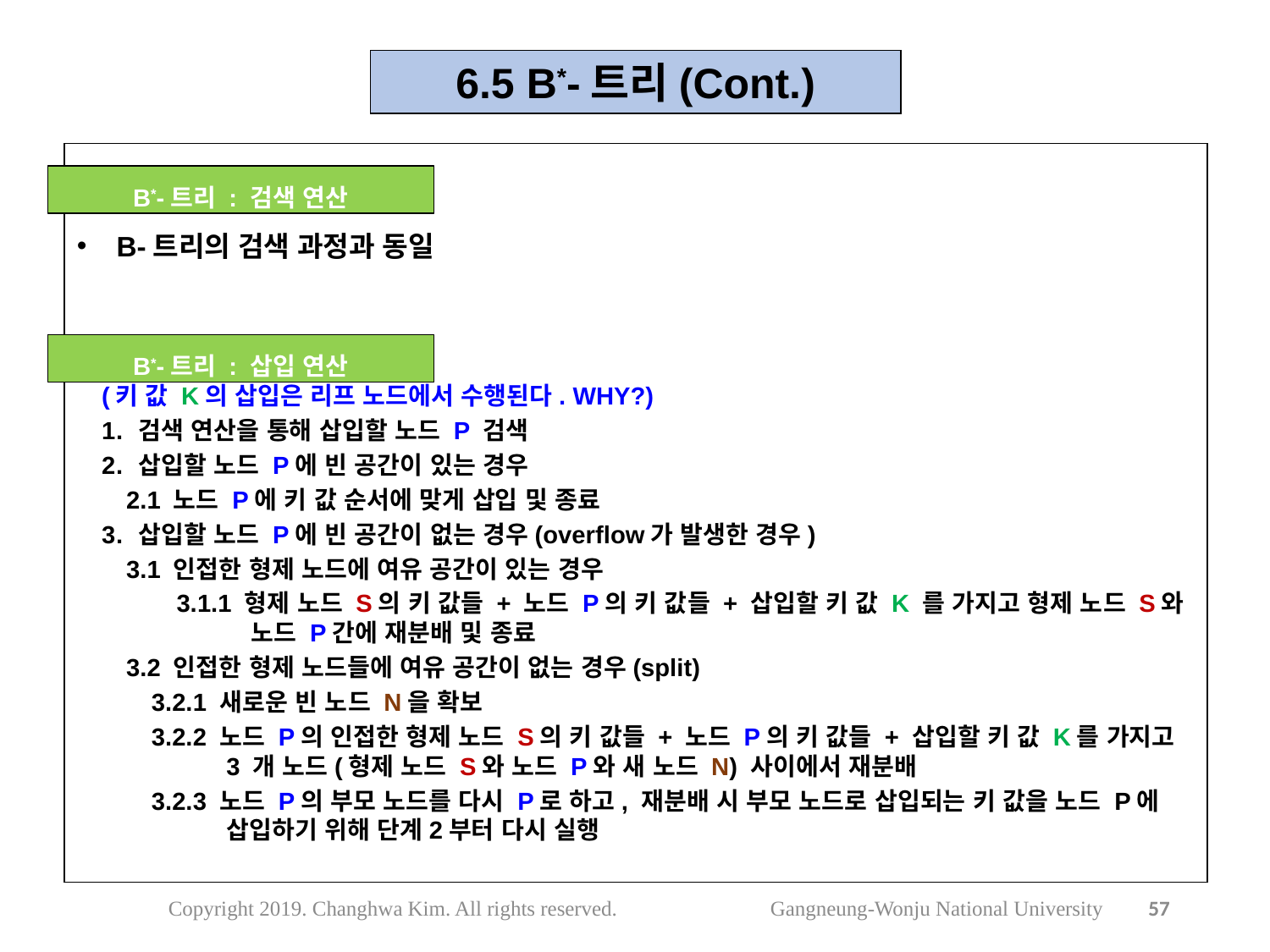

6.5 B*-트리(Cont.)

B-트리의 검색 과정과 동일

(키 값 K의 삽입은 리프 노드에서 수행된다. WHY?)
검색 연산을 통해 삽입할 노드 P 검색
삽입할 노드 P에 빈 공간이 있는 경우
2.1 노드 P에 키 값 순서에 맞게 삽입 및 종료
삽입할 노드 P에 빈 공간이 없는 경우(overflow가 발생한 경우)
3.1 인접한 형제 노드에 여유 공간이 있는 경우
3.1.1 형제 노드 S의 키 값들 + 노드 P의 키 값들 + 삽입할 키 값 K 를 가지고 형제 노드 S와 노드 P간에 재분배 및 종료
3.2 인접한 형제 노드들에 여유 공간이 없는 경우(split)
3.2.1 새로운 빈 노드 N을 확보
3.2.2 노드 P의 인접한 형제 노드 S의 키 값들 + 노드 P의 키 값들 + 삽입할 키 값 K를 가지고 3 개 노드(형제 노드 S와 노드 P와 새 노드 N) 사이에서 재분배
3.2.3 노드 P의 부모 노드를 다시 P로 하고, 재분배 시 부모 노드로 삽입되는 키 값을 노드 P에 삽입하기 위해 단계2부터 다시 실행
B*-트리 : 검색 연산
B*-트리 : 삽입 연산
Copyright 2019. Changhwa Kim. All rights reserved.                             Gangneung-Wonju National University
57
57